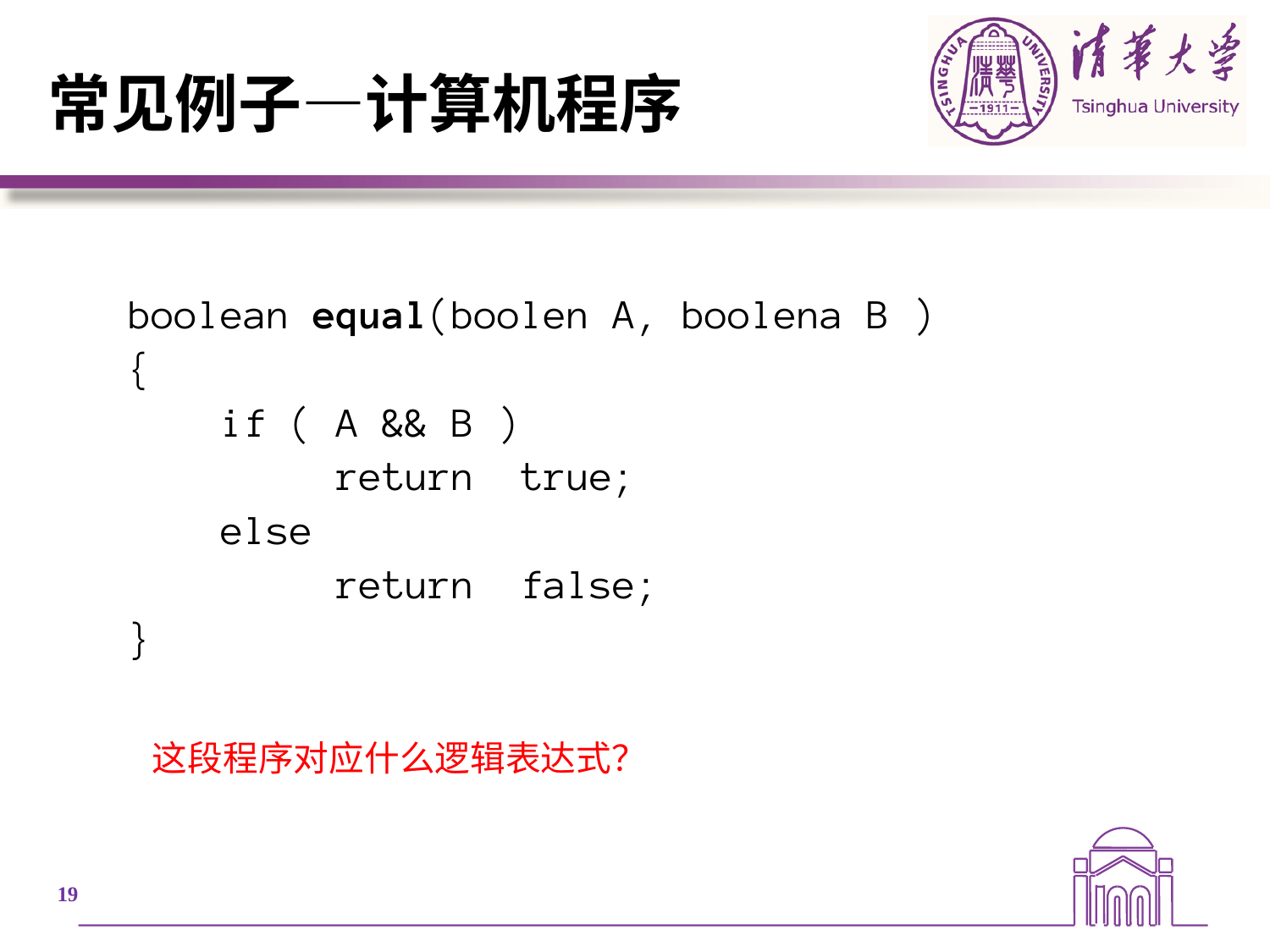

# 常见例子—计算机程序
boolean equal(boolen A, boolena B )
{
    if ( A && B )
         return  true;
    else
         return  false;
}

这段程序对应什么逻辑表达式？